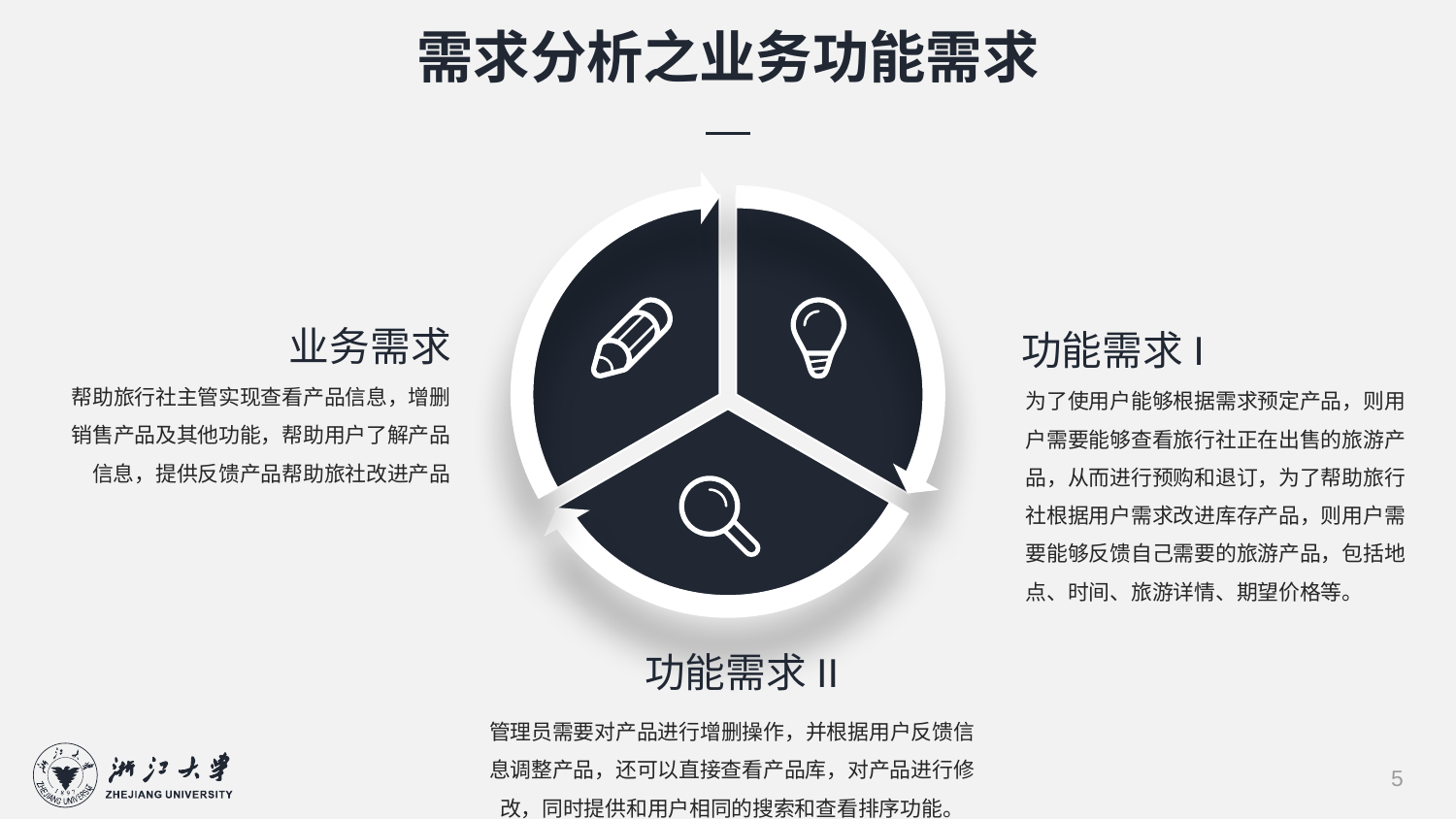

需求分析之业务功能需求

业务需求
功能需求I
帮助旅行社主管实现查看产品信息，增删销售产品及其他功能，帮助用户了解产品信息，提供反馈产品帮助旅社改进产品
为了使用户能够根据需求预定产品，则用户需要能够查看旅行社正在出售的旅游产品，从而进行预购和退订，为了帮助旅行社根据用户需求改进库存产品，则用户需要能够反馈自己需要的旅游产品，包括地点、时间、旅游详情、期望价格等。

功能需求II
管理员需要对产品进行增删操作，并根据用户反馈信息调整产品，还可以直接查看产品库，对产品进行修改，同时提供和用户相同的搜索和查看排序功能。
5